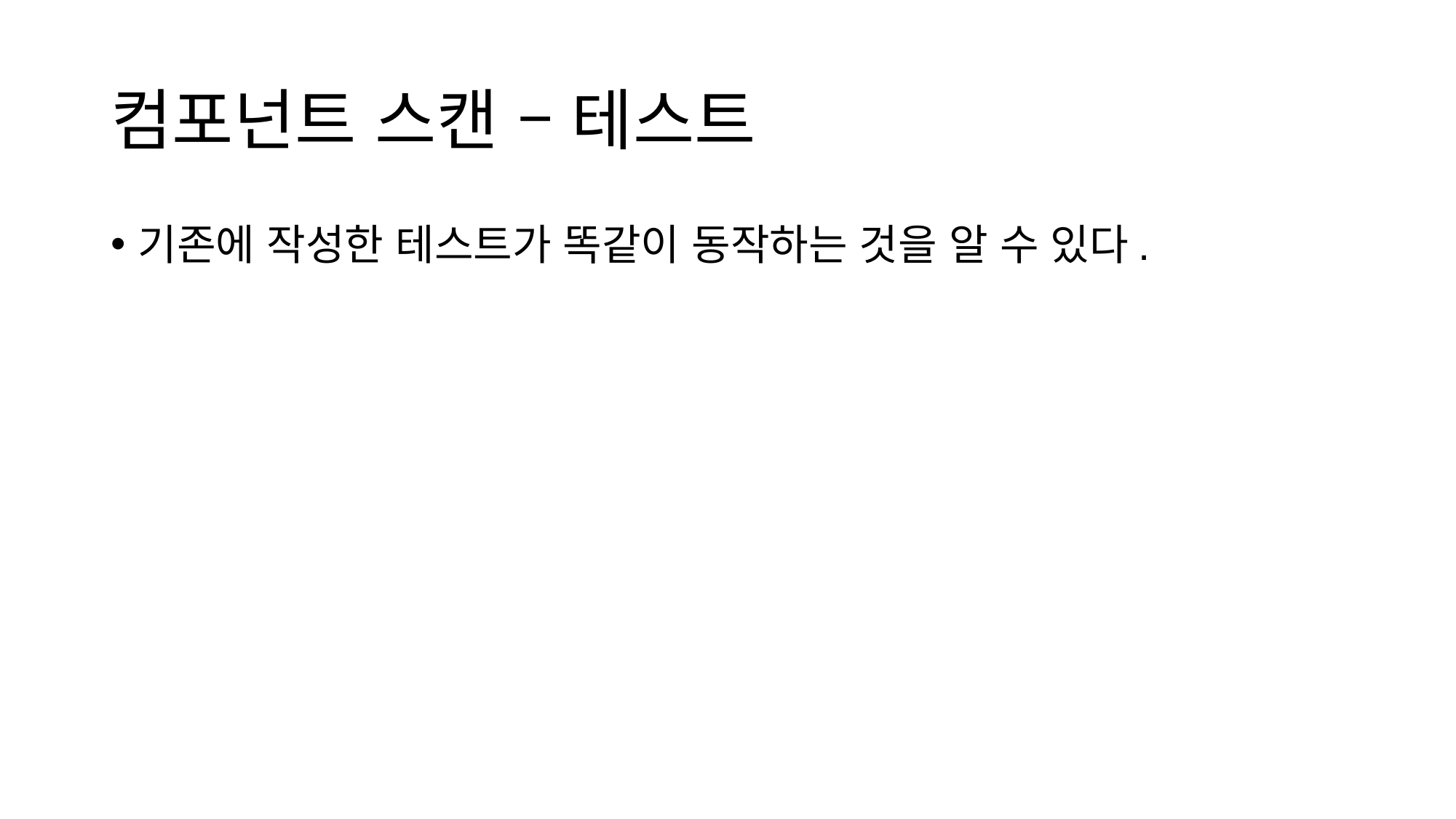

# 컴포넌트 스캔 – 테스트
기존에 작성한 테스트가 똑같이 동작하는 것을 알 수 있다.